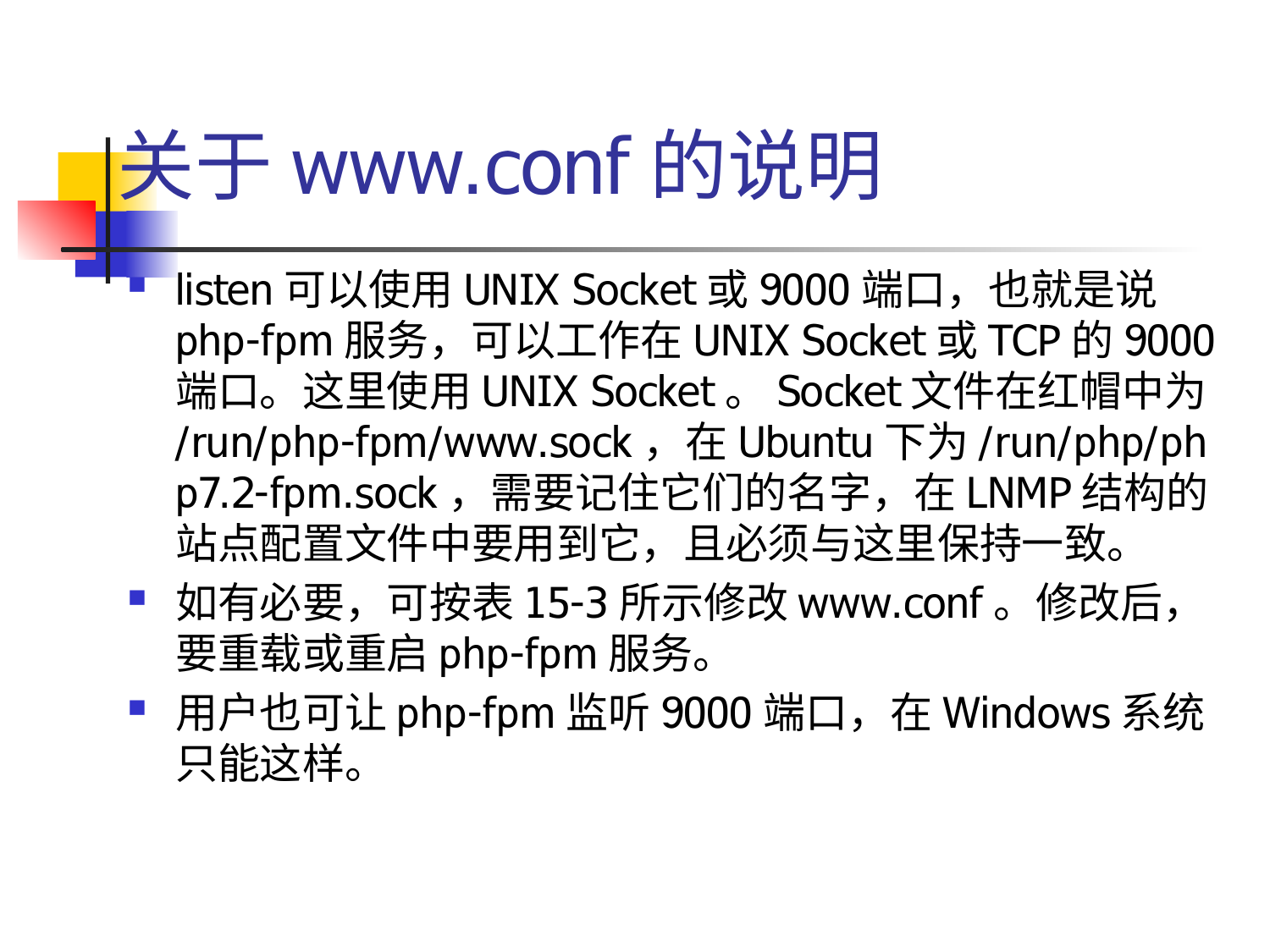

# 关于www.conf的说明
listen可以使用UNIX Socket或9000端口，也就是说php-fpm服务，可以工作在UNIX Socket或TCP的9000端口。这里使用UNIX Socket。Socket文件在红帽中为/run/php-fpm/www.sock，在Ubuntu下为/run/php/php7.2-fpm.sock，需要记住它们的名字，在LNMP结构的站点配置文件中要用到它，且必须与这里保持一致。
如有必要，可按表15-3所示修改www.conf。修改后，要重载或重启php-fpm服务。
用户也可让php-fpm监听9000端口，在Windows系统只能这样。